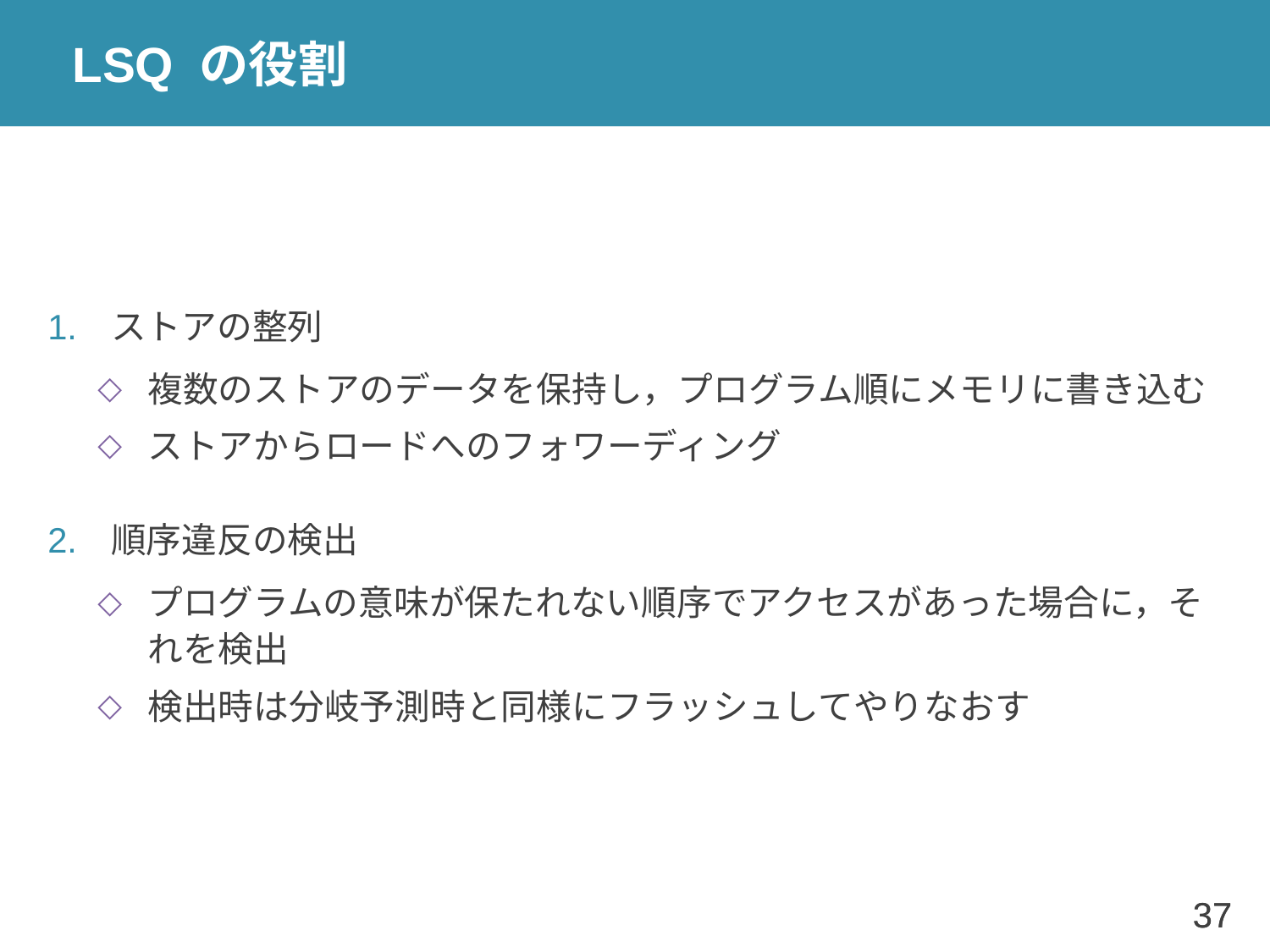

# LSQ の役割
ストアの整列
複数のストアのデータを保持し，プログラム順にメモリに書き込む
ストアからロードへのフォワーディング
順序違反の検出
プログラムの意味が保たれない順序でアクセスがあった場合に，それを検出
検出時は分岐予測時と同様にフラッシュしてやりなおす